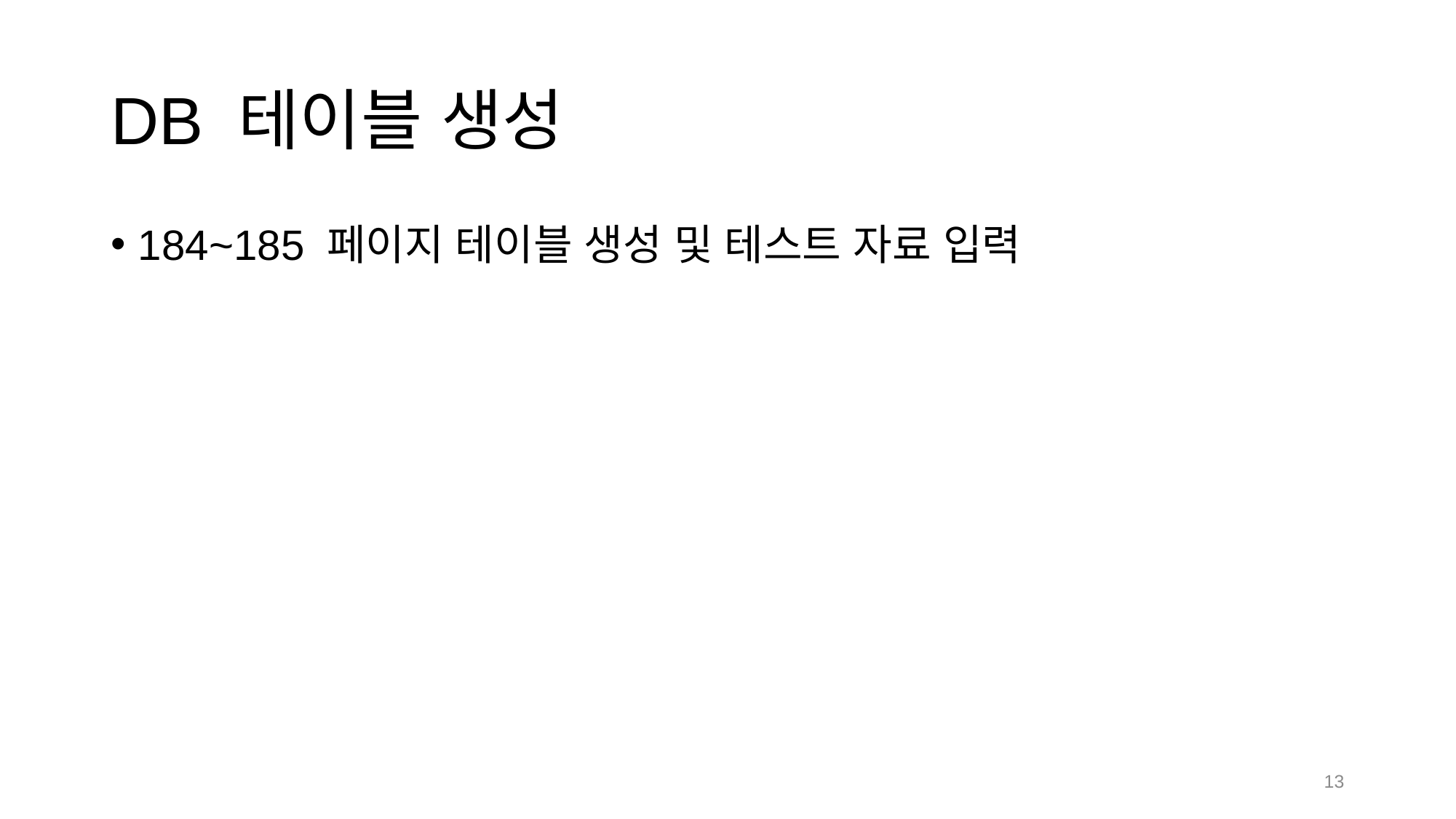

# DB 테이블 생성
184~185 페이지 테이블 생성 및 테스트 자료 입력
13